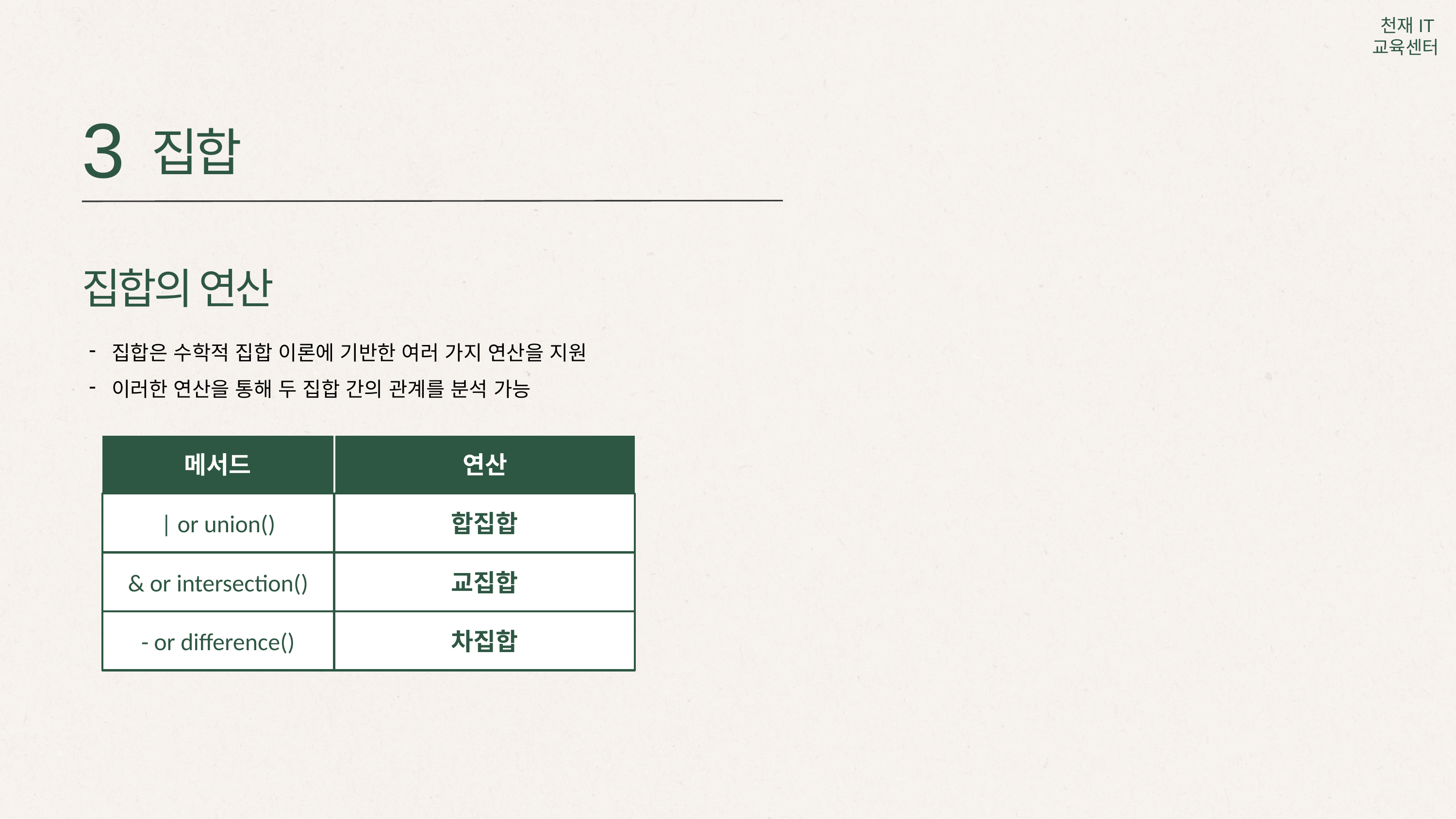

3
집합

집합의 연산
집합은 수학적 집합 이론에 기반한 여러 가지 연산을 지원
이러한 연산을 통해 두 집합 간의 관계를 분석 가능
메서드
연산
| or union()
합집합
& or intersection()
교집합
- or difference()
차집합